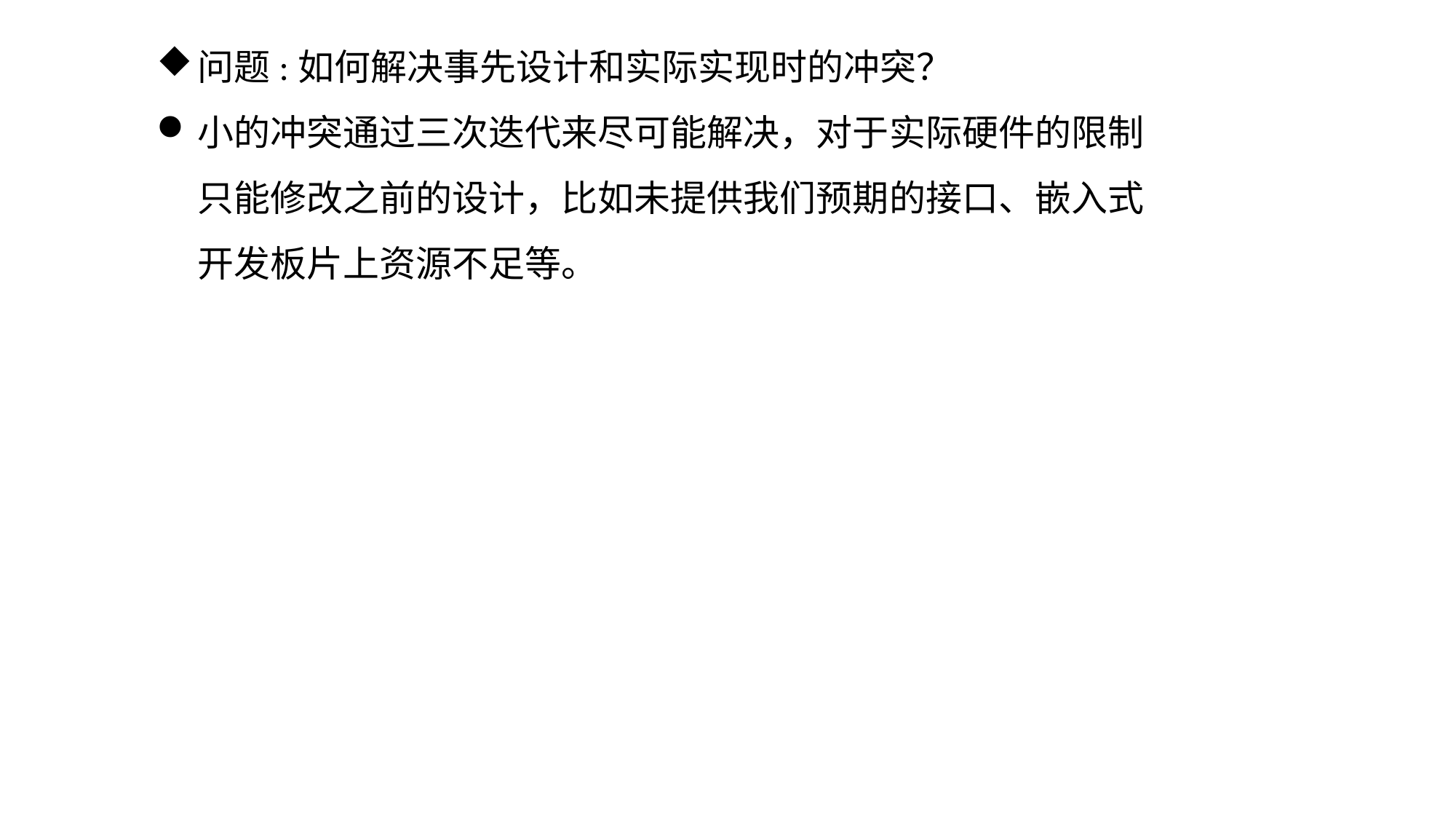

问题:如何解决事先设计和实际实现时的冲突？
小的冲突通过三次迭代来尽可能解决，对于实际硬件的限制只能修改之前的设计，比如未提供我们预期的接口、嵌入式开发板片上资源不足等。